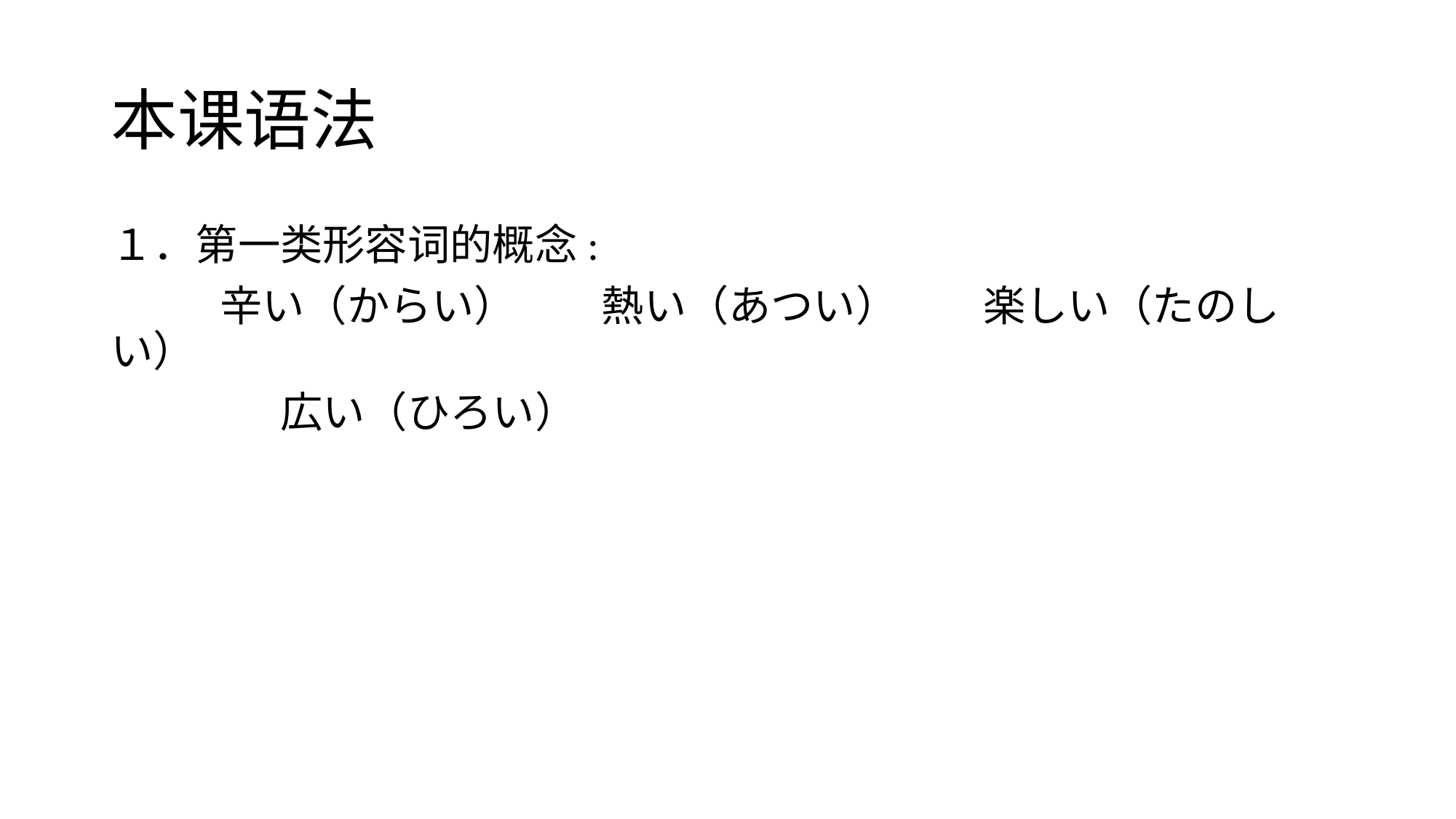

# 本课语法
１．第一类形容词的概念:
	辛い（からい）　　熱い（あつい）　　楽しい（たのしい）
　　　　広い（ひろい）